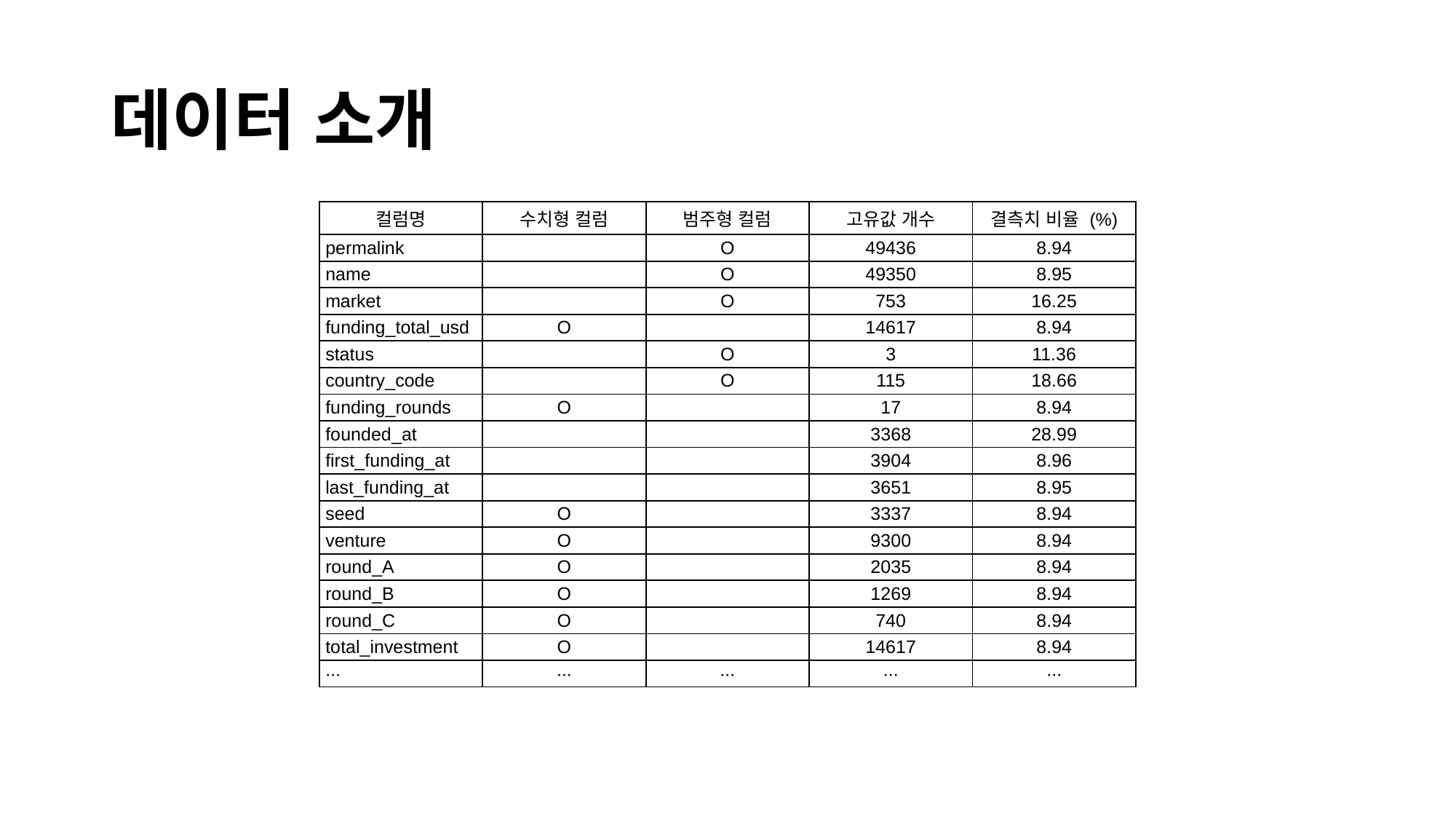

# 데이터 소개
| 컬럼명 | 수치형 컬럼 | 범주형 컬럼 | 고유값 개수 | 결측치 비율 (%) |
| --- | --- | --- | --- | --- |
| permalink |  | O | 49436 | 8.94 |
| name |  | O | 49350 | 8.95 |
| market |  | O | 753 | 16.25 |
| funding\_total\_usd | O |  | 14617 | 8.94 |
| status |  | O | 3 | 11.36 |
| country\_code |  | O | 115 | 18.66 |
| funding\_rounds | O |  | 17 | 8.94 |
| founded\_at |  |  | 3368 | 28.99 |
| first\_funding\_at |  |  | 3904 | 8.96 |
| last\_funding\_at |  |  | 3651 | 8.95 |
| seed | O |  | 3337 | 8.94 |
| venture | O |  | 9300 | 8.94 |
| round\_A | O |  | 2035 | 8.94 |
| round\_B | O |  | 1269 | 8.94 |
| round\_C | O |  | 740 | 8.94 |
| total\_investment | O |  | 14617 | 8.94 |
| ∙∙∙ | ∙∙∙ | ∙∙∙ | ∙∙∙ | ∙∙∙ |